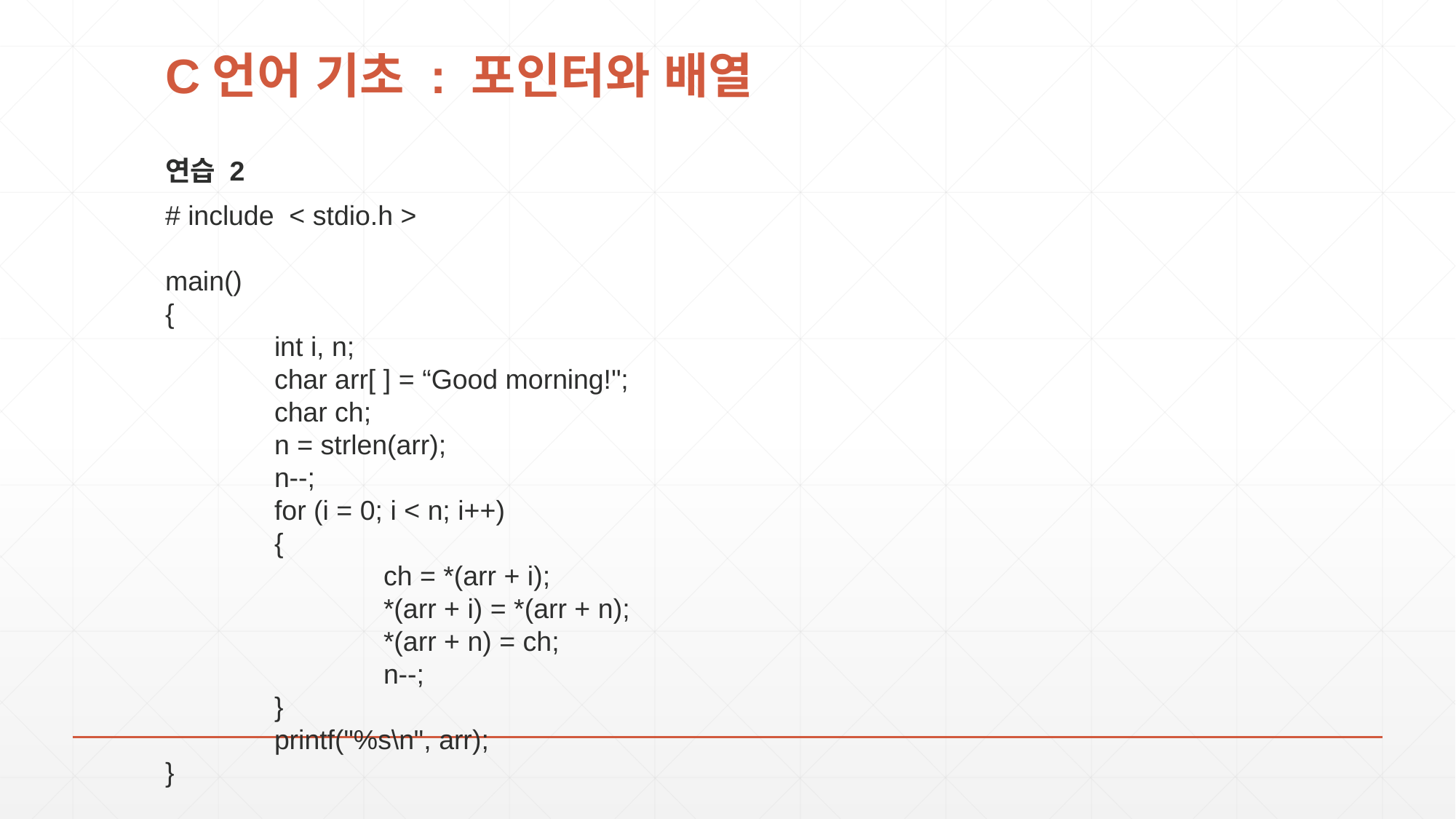

# C언어 기초 : 포인터와 배열
연습 2
# include  < stdio.h >

main()
{
	int i, n;
	char arr[ ] = “Good morning!";
	char ch;
	n = strlen(arr);
	n--;
	for (i = 0; i < n; i++)
	{
		ch = *(arr + i);
		*(arr + i) = *(arr + n);
		*(arr + n) = ch;
		n--;
	}
	printf("%s\n", arr);
}